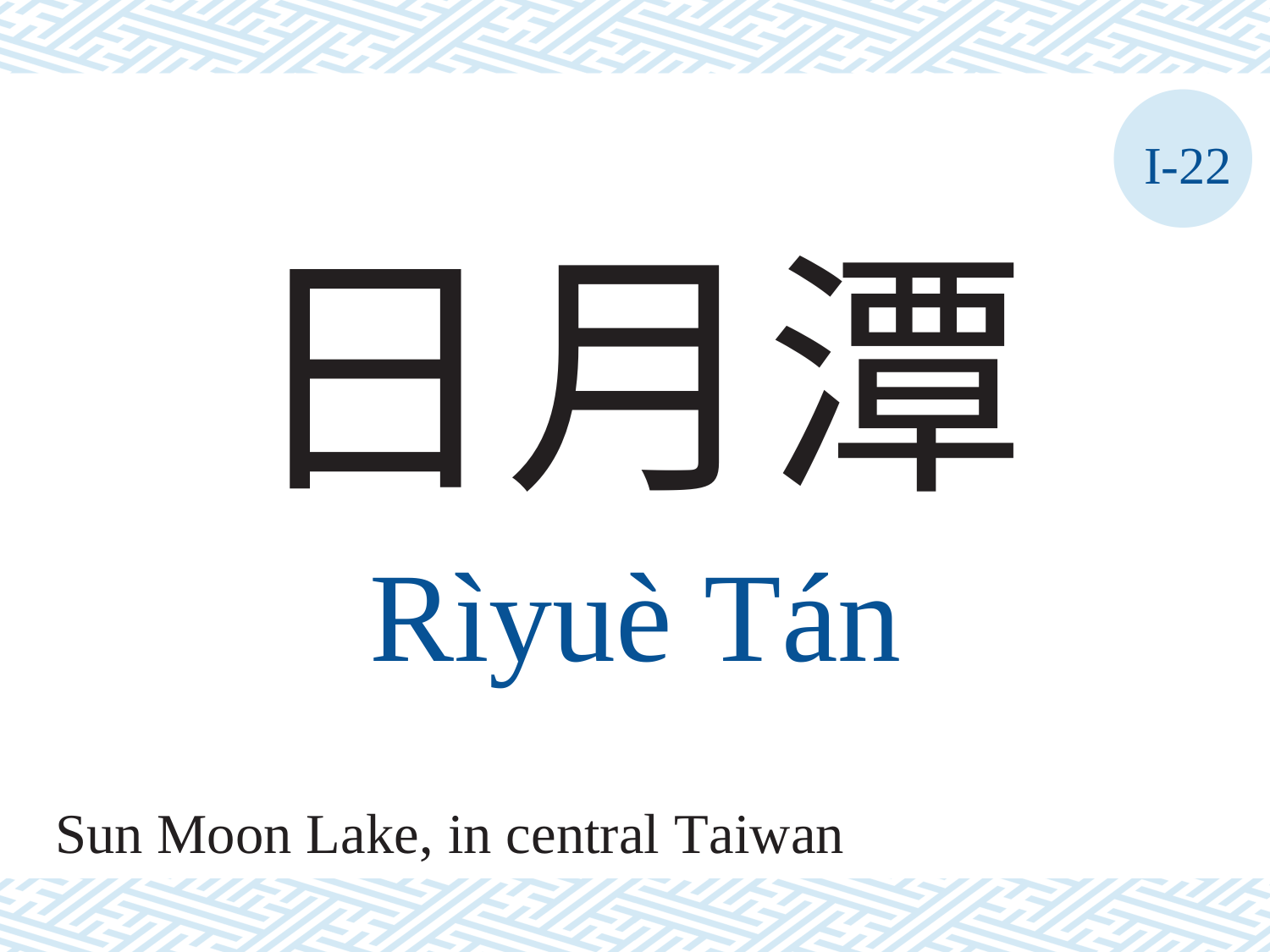

I-22
日月潭
Rìyuè Tán
Sun Moon Lake, in central Taiwan